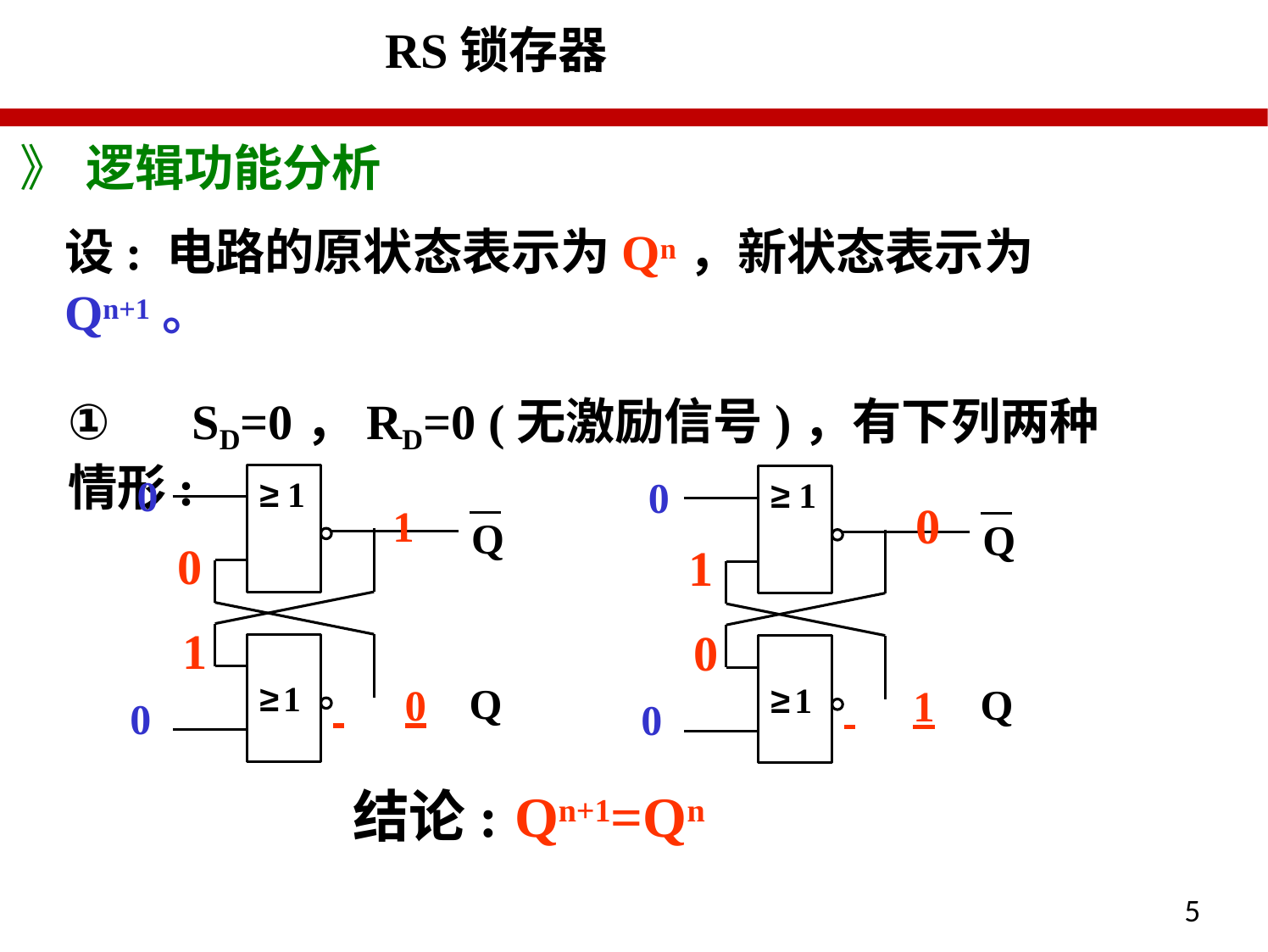

# RS锁存器
》	逻辑功能分析
设: 电路的原状态表示为Qn，新状态表示为Qn+1。

①	SD=0，RD=0 (无激励信号)，有下列两种情形:

0
1	0
0
≥1
≥1

Q

Q

0
1

1
0

≥1	 	0
≥1	 	1

Q
Q
0
0

结论:	Qn+1=Qn
5